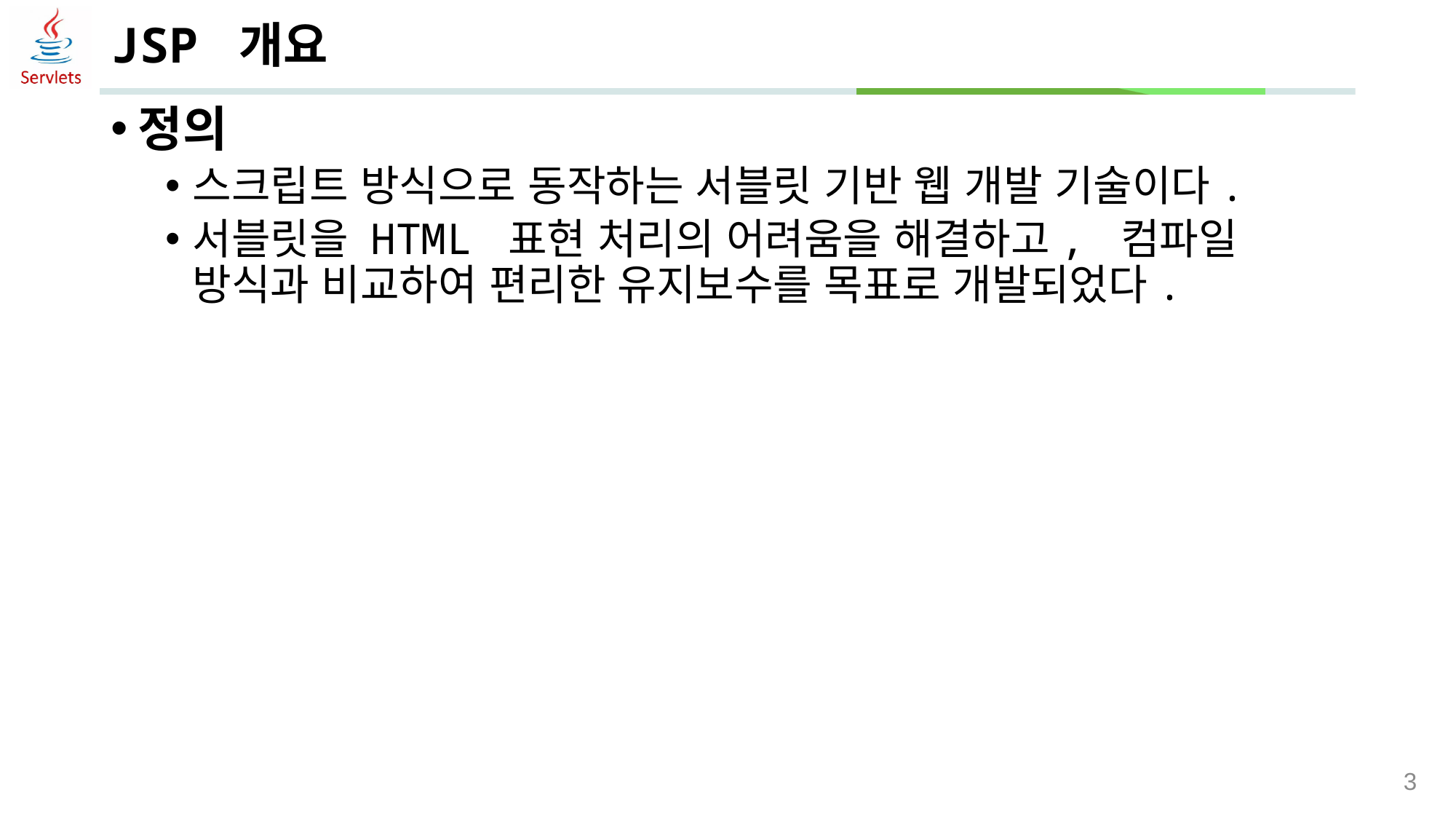

# JSP 개요
정의
스크립트 방식으로 동작하는 서블릿 기반 웹 개발 기술이다.
서블릿을 HTML 표현 처리의 어려움을 해결하고, 컴파일 방식과 비교하여 편리한 유지보수를 목표로 개발되었다.
3